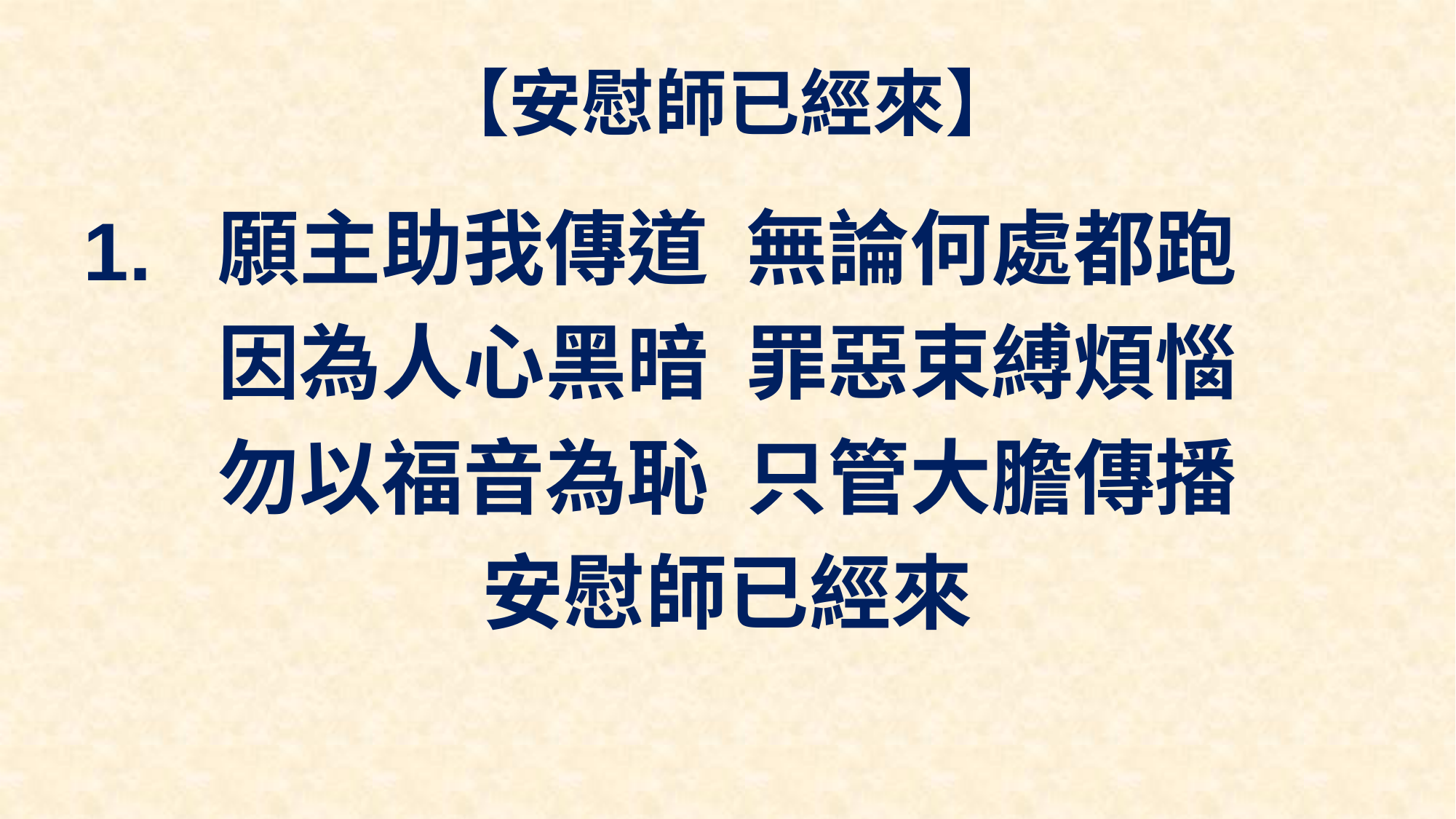

# 【安慰師已經來】
願主助我傳道  無論何處都跑
因為人心黑暗  罪惡束縛煩惱
勿以福音為恥  只管大膽傳播
安慰師已經來
1.